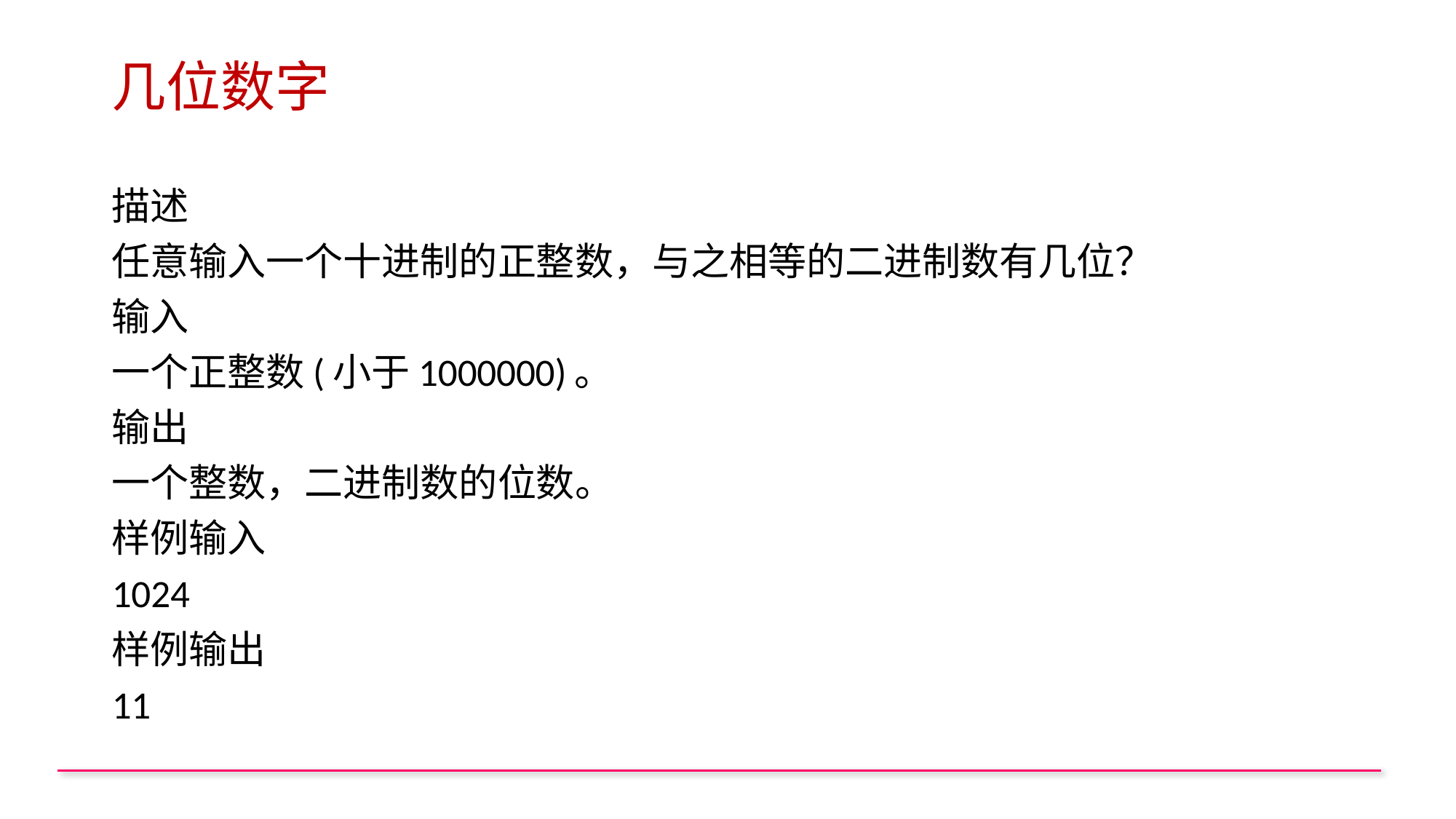

# 几位数字
描述
任意输入一个十进制的正整数，与之相等的二进制数有几位？
输入
一个正整数(小于1000000)。
输出
一个整数，二进制数的位数。
样例输入
1024
样例输出
11